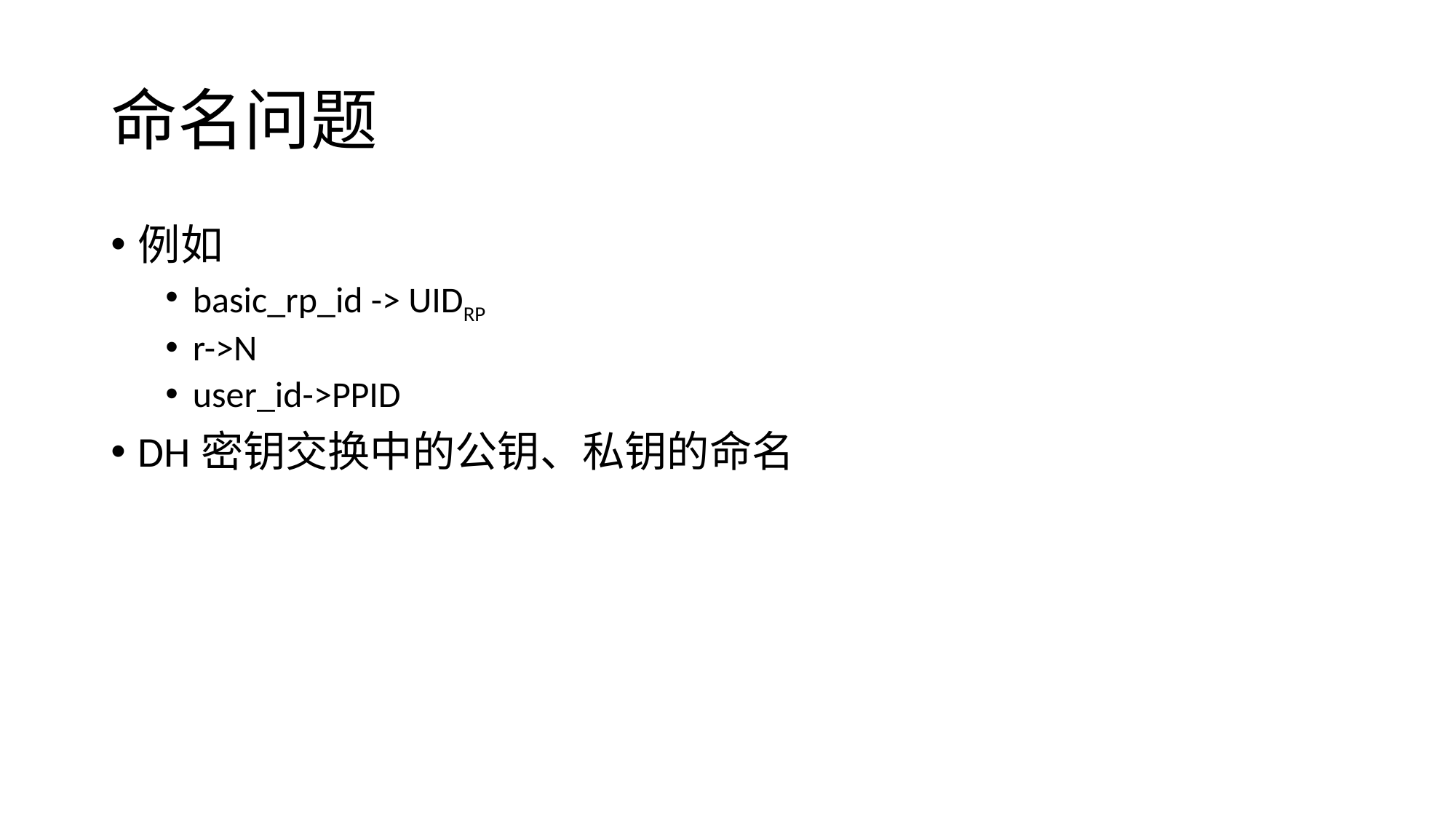

# 命名问题
例如
basic_rp_id -> UIDRP
r->N
user_id->PPID
DH密钥交换中的公钥、私钥的命名